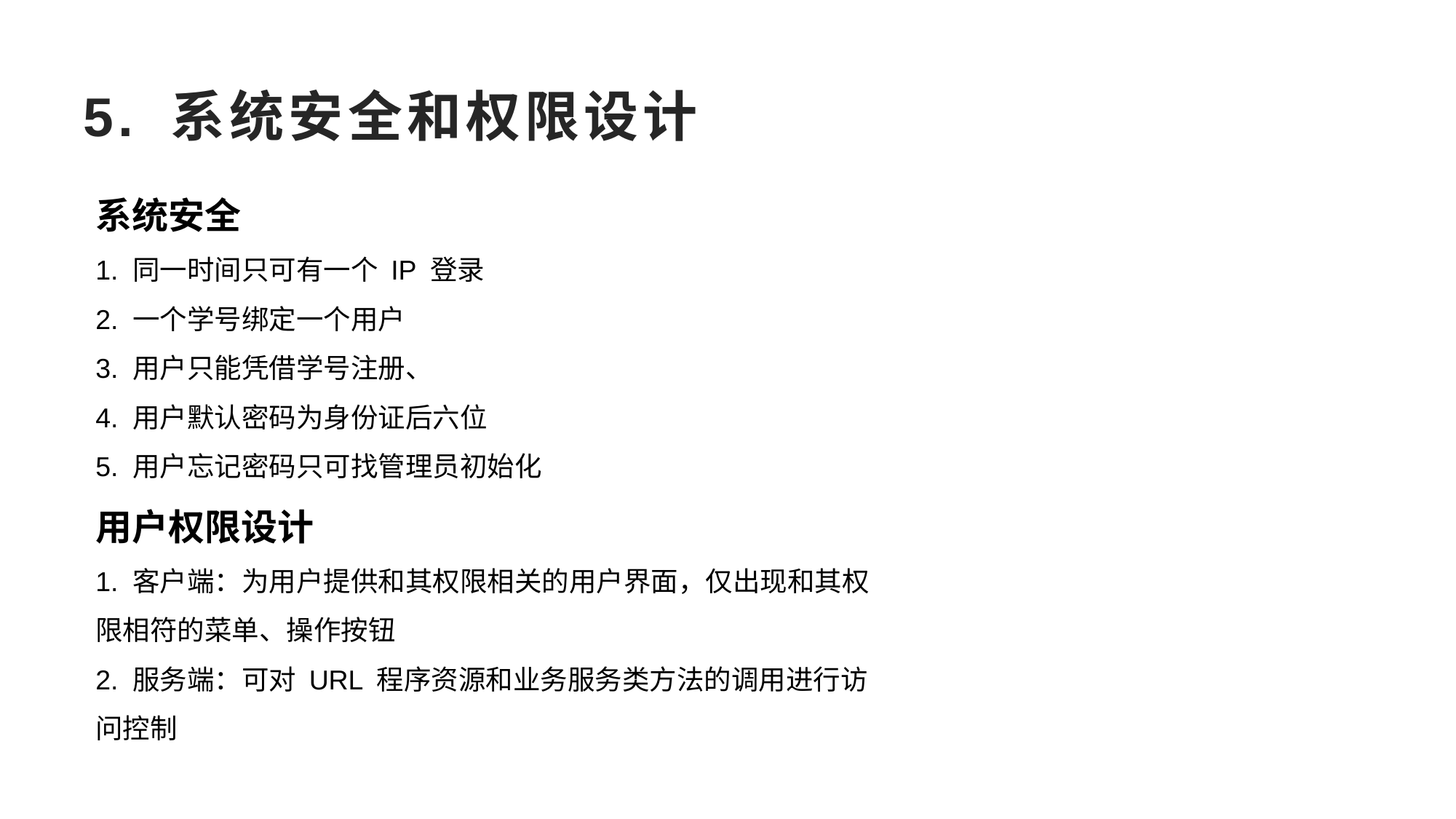

# 5. 系统安全和权限设计
系统安全
1. 同一时间只可有一个 IP 登录
2. 一个学号绑定一个用户
3. 用户只能凭借学号注册、
4. 用户默认密码为身份证后六位
5. 用户忘记密码只可找管理员初始化
用户权限设计
1. 客户端：为用户提供和其权限相关的用户界面，仅出现和其权
限相符的菜单、操作按钮
2. 服务端：可对 URL 程序资源和业务服务类方法的调用进行访
问控制